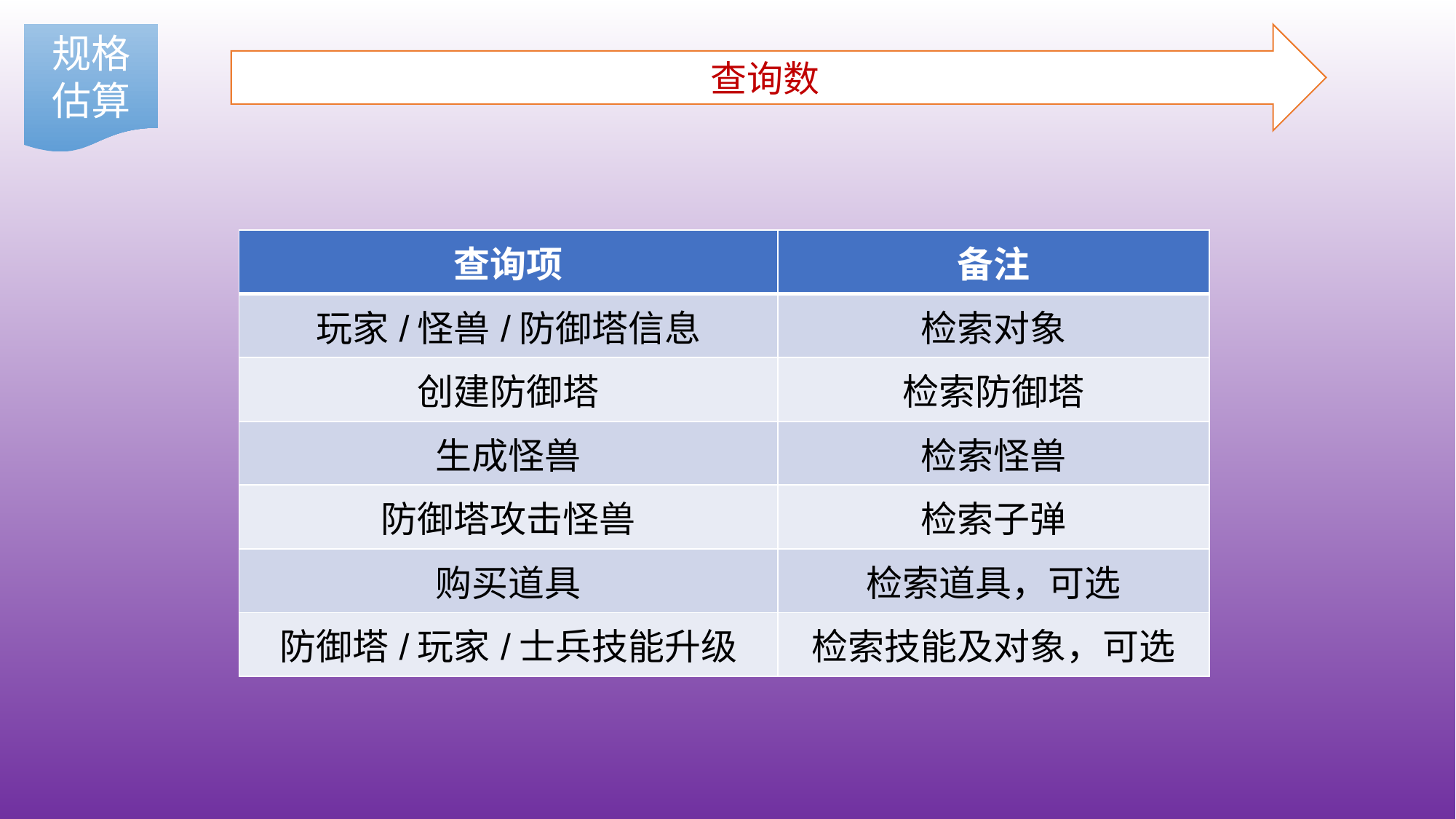

规格估算
查询数
| 查询项 | 备注 |
| --- | --- |
| 玩家/怪兽/防御塔信息 | 检索对象 |
| 创建防御塔 | 检索防御塔 |
| 生成怪兽 | 检索怪兽 |
| 防御塔攻击怪兽 | 检索子弹 |
| 购买道具 | 检索道具，可选 |
| 防御塔/玩家/士兵技能升级 | 检索技能及对象，可选 |